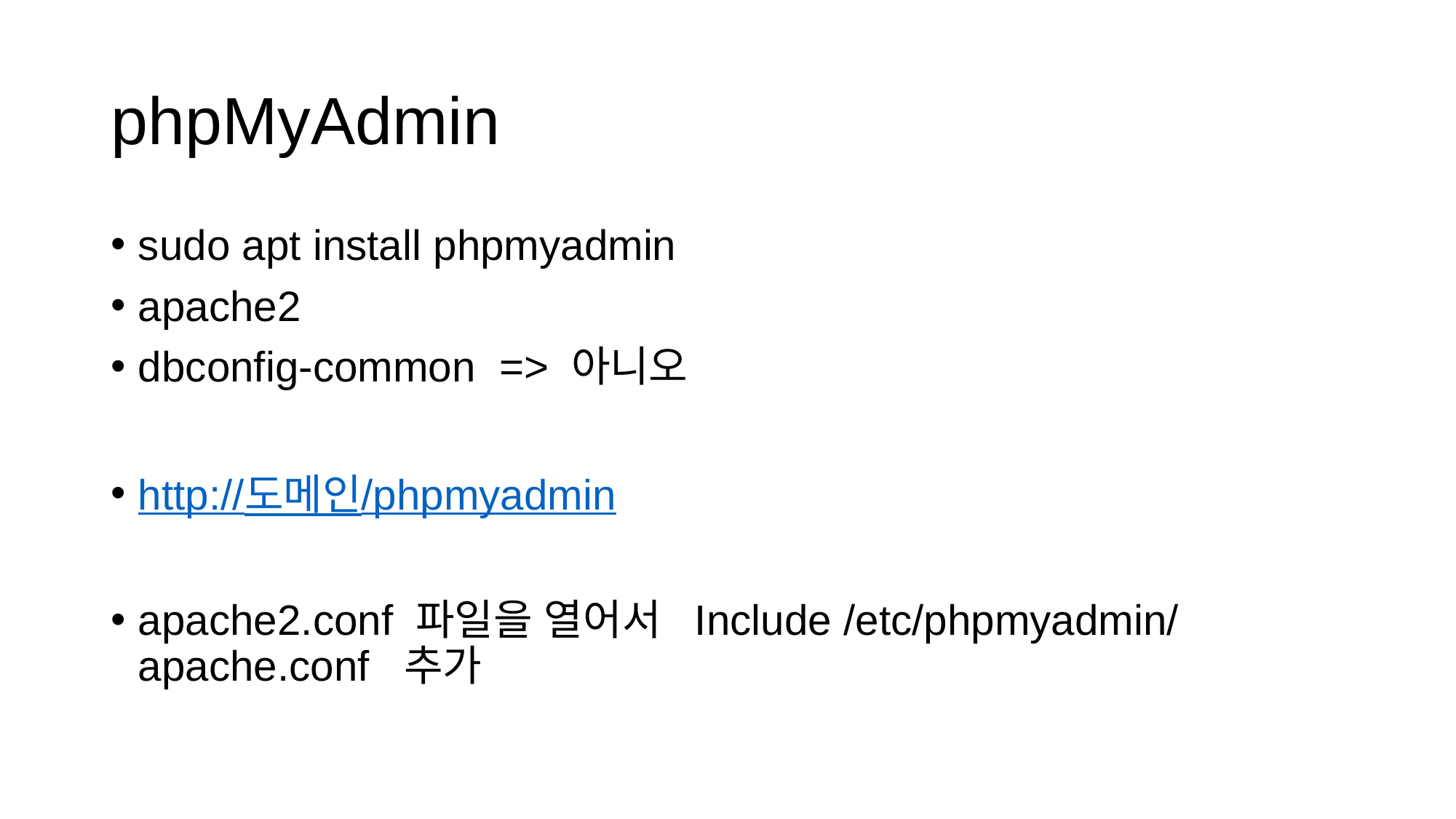

# phpMyAdmin
sudo apt install phpmyadmin
apache2
dbconfig-common  => 아니오

http://도메인/phpmyadmin

apache2.conf 파일을 열어서  Include /etc/phpmyadmin/apache.conf  추가